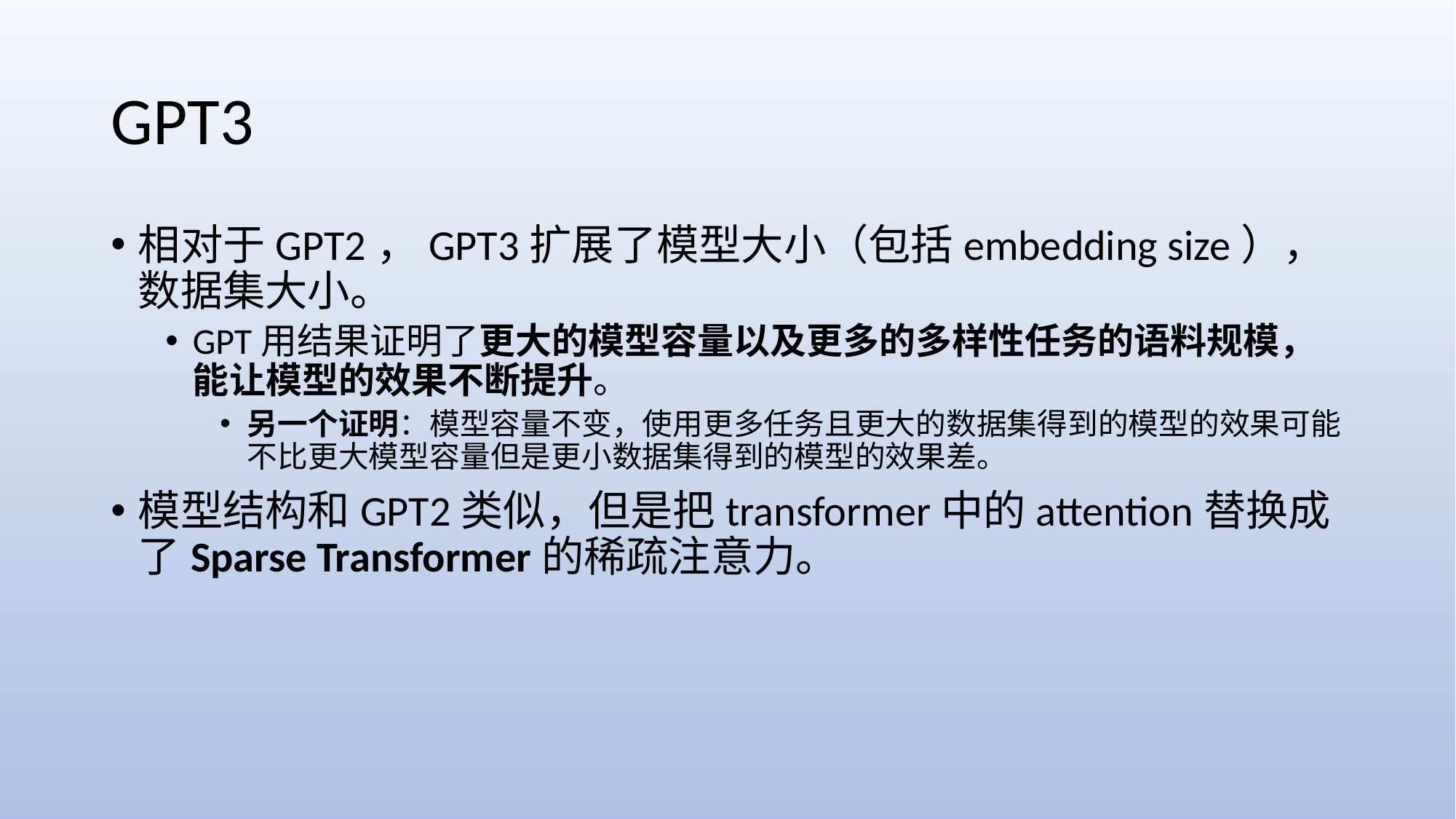

# GPT3
相对于GPT2，GPT3扩展了模型大小（包括embedding size），数据集大小。
GPT用结果证明了更大的模型容量以及更多的多样性任务的语料规模，能让模型的效果不断提升。
另一个证明：模型容量不变，使用更多任务且更大的数据集得到的模型的效果可能不比更大模型容量但是更小数据集得到的模型的效果差。
模型结构和GPT2类似，但是把transformer中的attention替换成了Sparse Transformer的稀疏注意力。